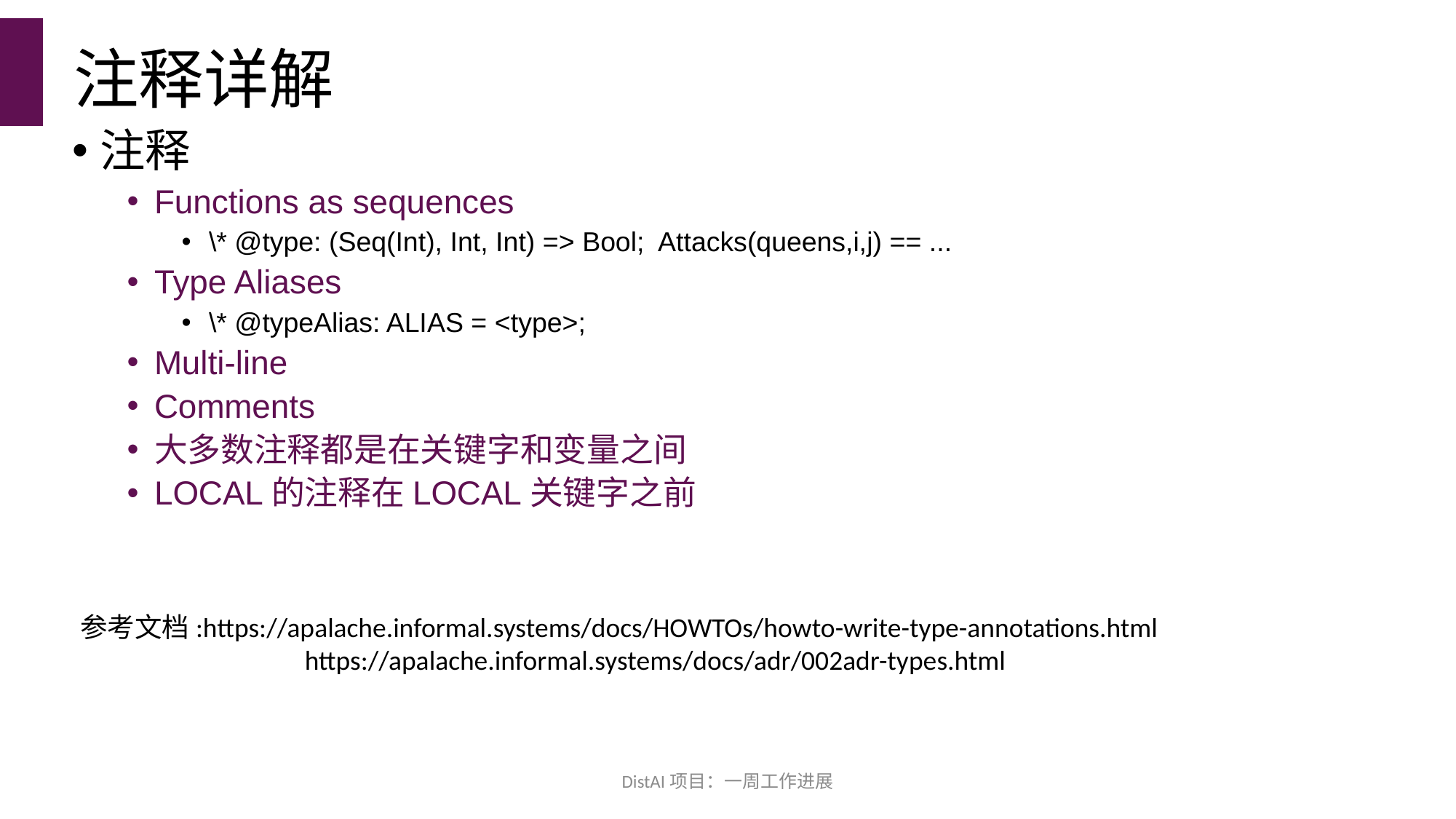

# 注释详解
注释
Functions as sequences
\* @type: (Seq(Int), Int, Int) => Bool;  Attacks(queens,i,j) == ...
Type Aliases
\* @typeAlias: ALIAS = <type>;
Multi-line
Comments
大多数注释都是在关键字和变量之间
LOCAL的注释在LOCAL关键字之前
参考文档:https://apalache.informal.systems/docs/HOWTOs/howto-write-type-annotations.html
		 https://apalache.informal.systems/docs/adr/002adr-types.html

DistAI项目：一周工作进展
5